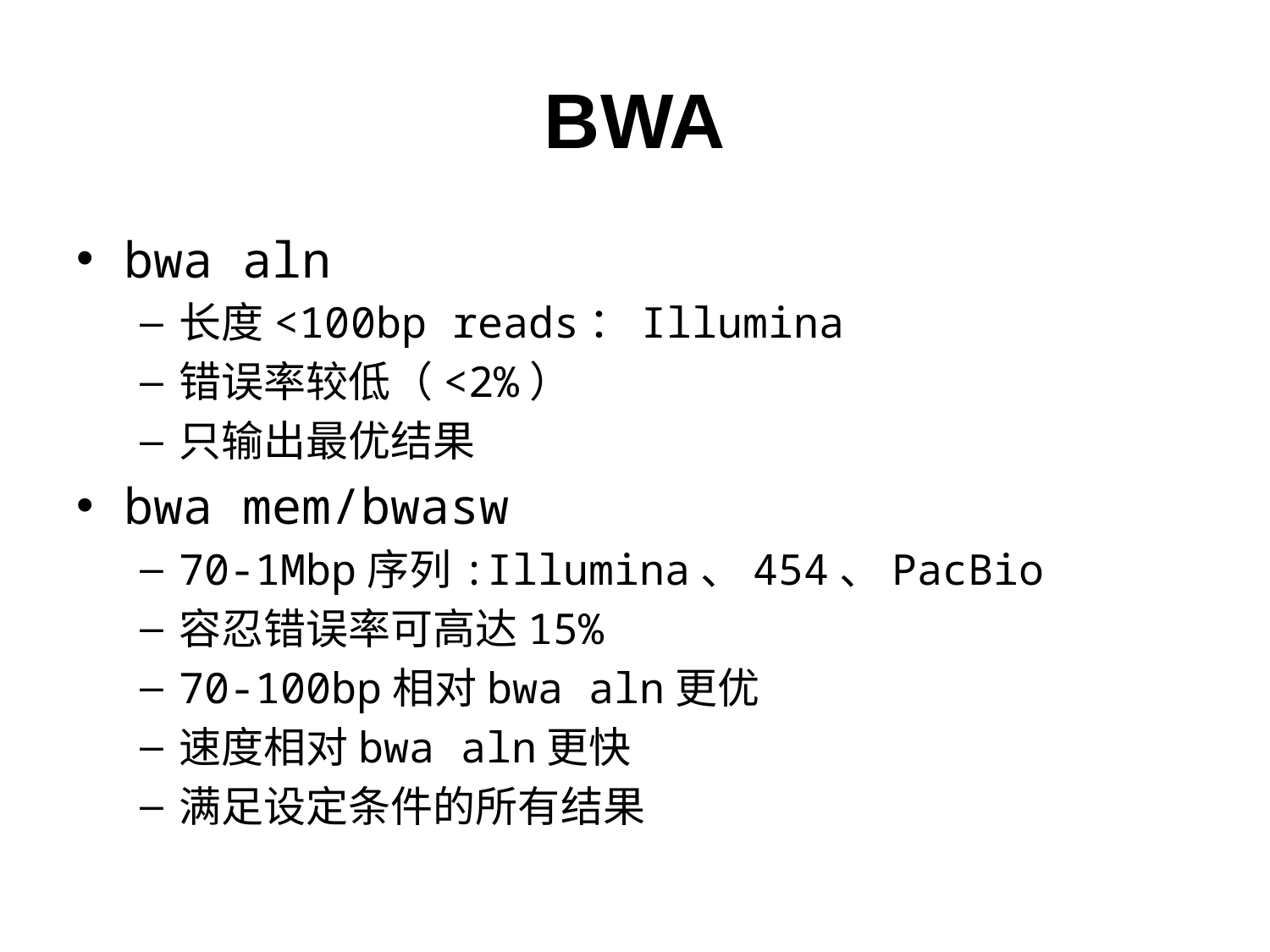

# BWA
bwa aln
长度<100bp reads：Illumina
错误率较低（<2%）
只输出最优结果
bwa mem/bwasw
70-1Mbp序列:Illumina、454、PacBio
容忍错误率可高达15%
70-100bp相对bwa aln更优
速度相对bwa aln更快
满足设定条件的所有结果